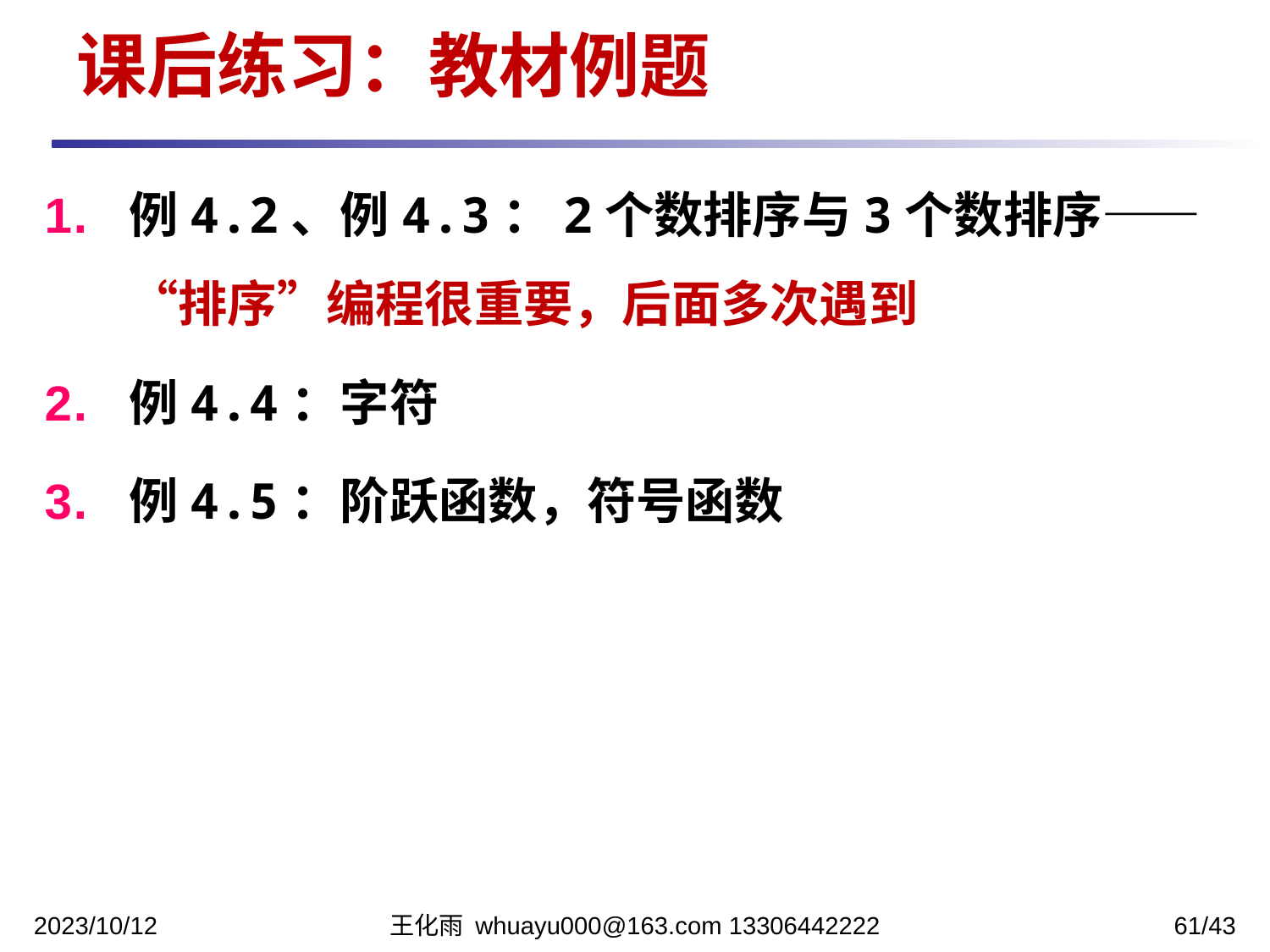

课后练习：教材例题
例4.2、例4.3：2个数排序与3个数排序——“排序”编程很重要，后面多次遇到
例4.4：字符
例4.5：阶跃函数，符号函数

2023/10/12
王化雨 whuayu000@163.com 13306442222
61/43